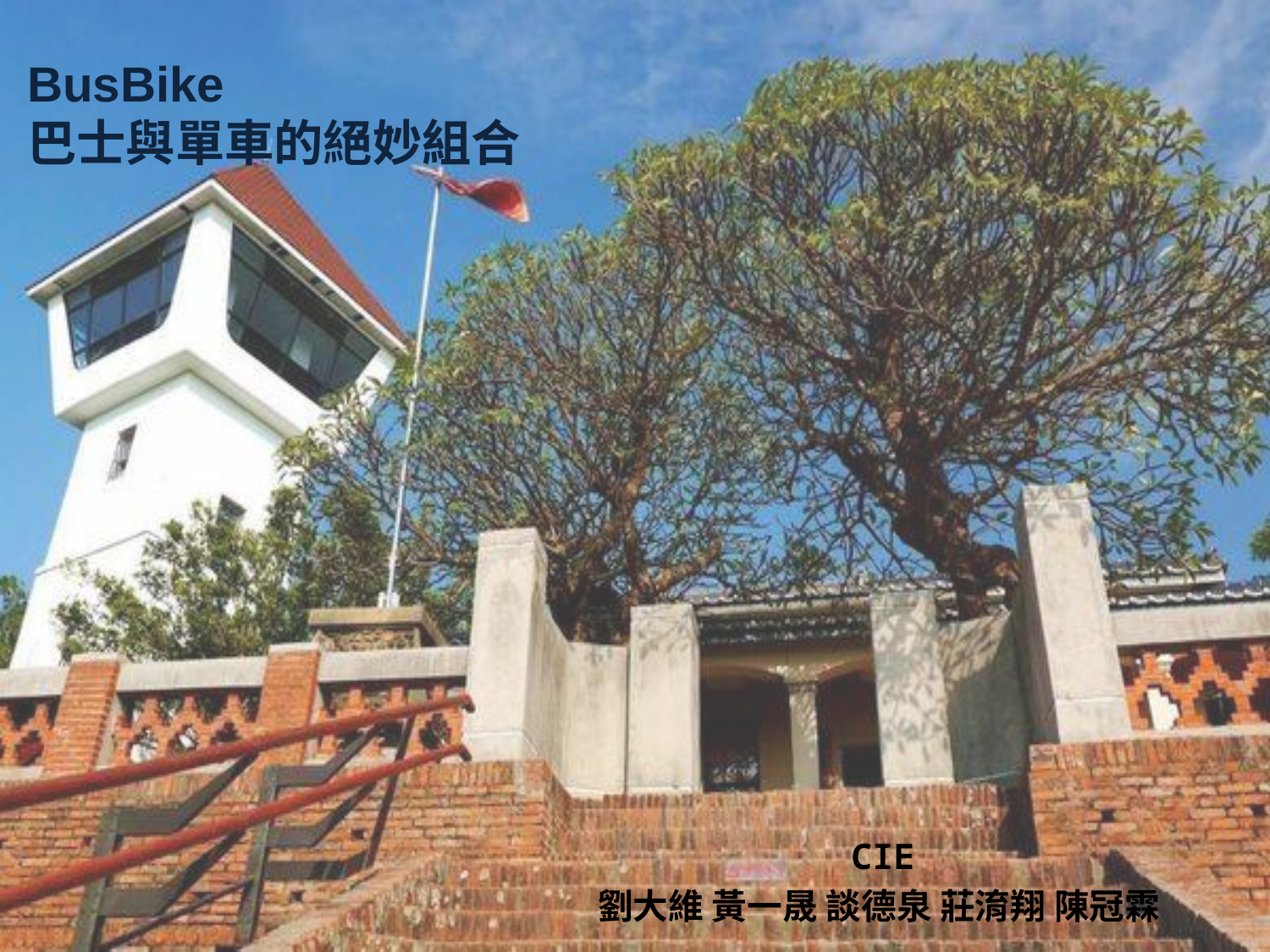

BusBike
巴士與單車的絕妙組合
CIE
劉大維 黃一晟 談德泉 莊淯翔 陳冠霖